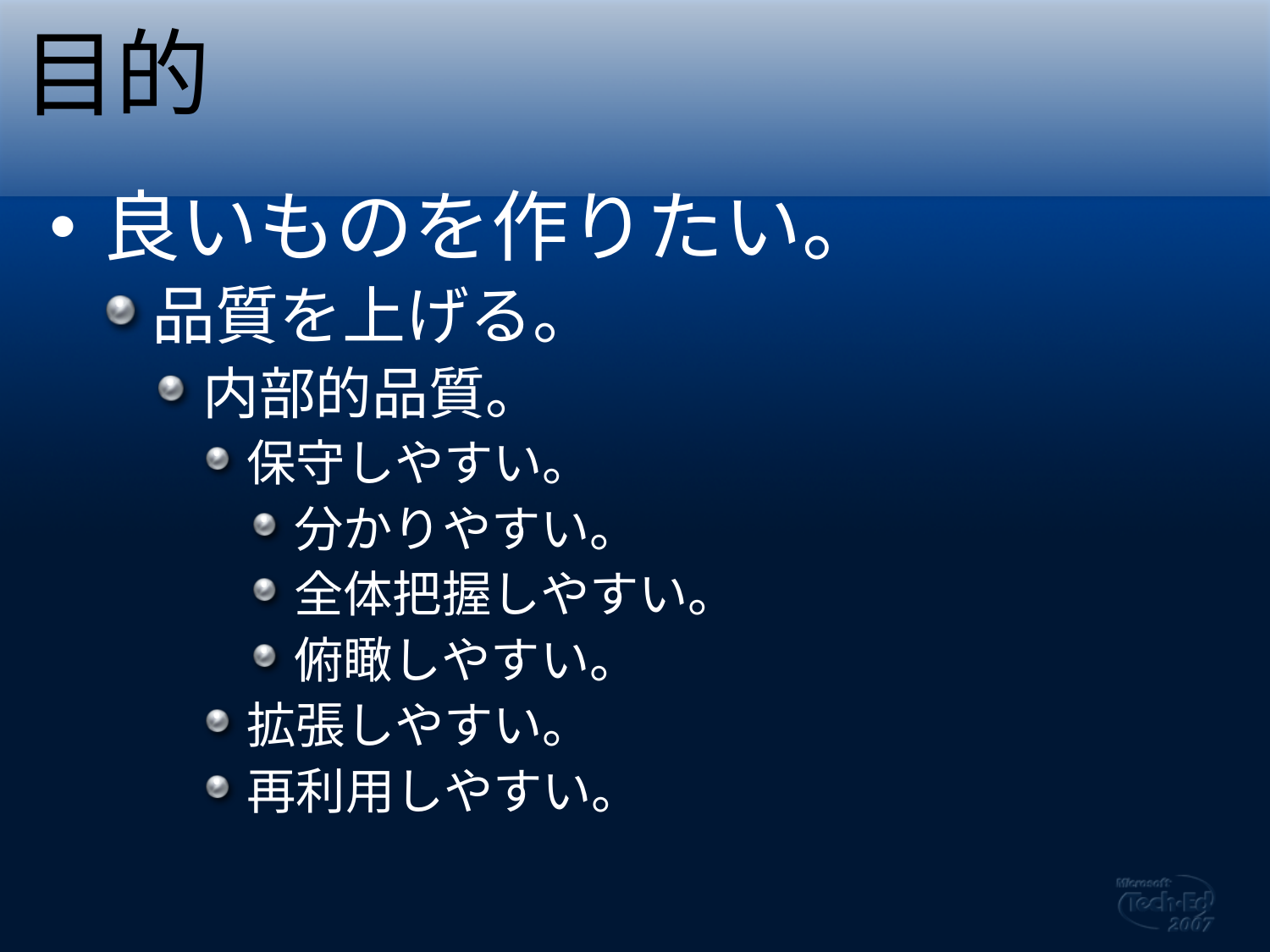

# 目的
良いものを作りたい。
品質を上げる。
内部的品質。
保守しやすい。
分かりやすい。
全体把握しやすい。
俯瞰しやすい。
拡張しやすい。
再利用しやすい。